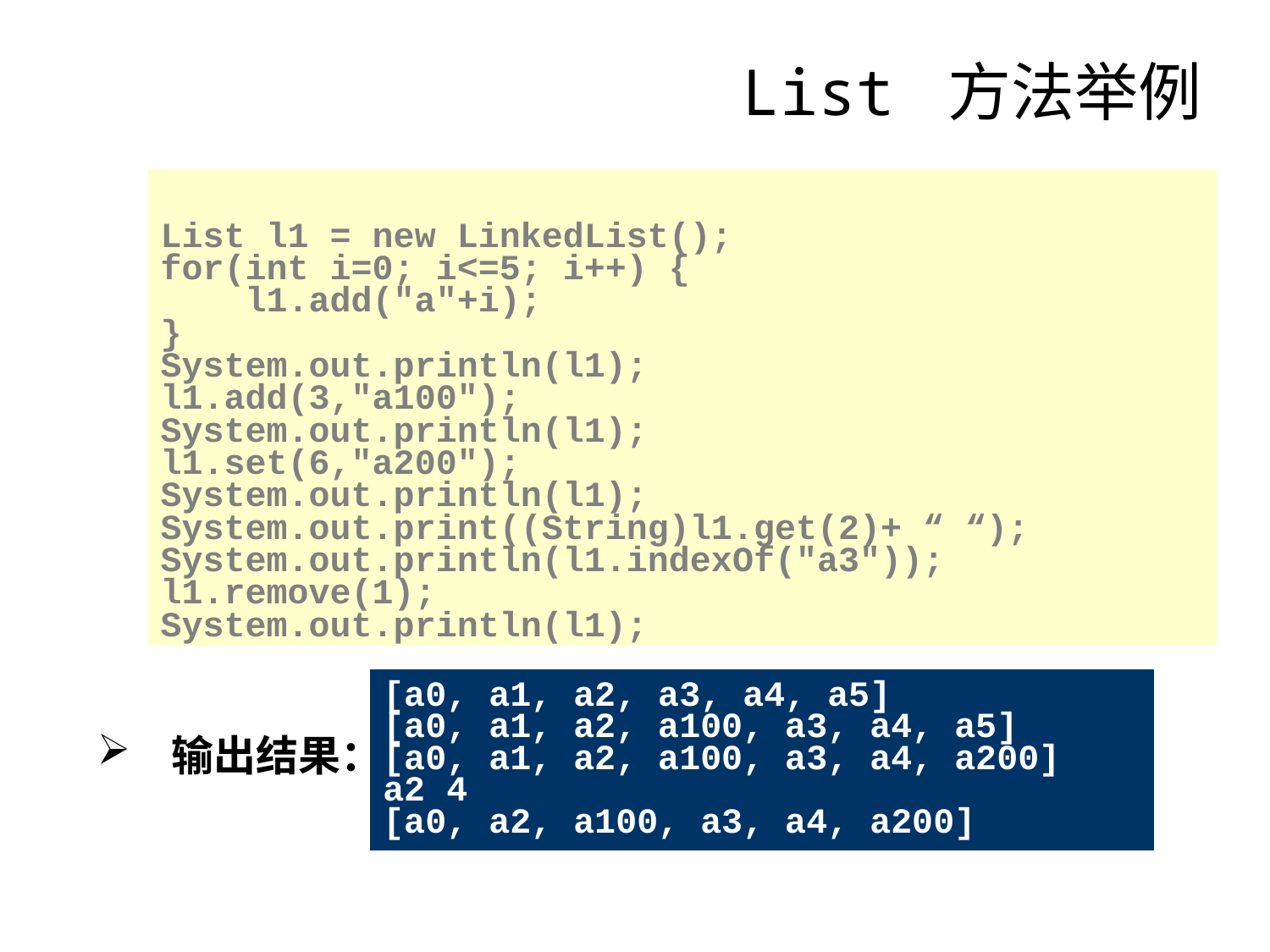

# List 方法举例

List l1 = new LinkedList();
for(int i=0; i<=5; i++) {
    l1.add("a"+i);
}
System.out.println(l1);
l1.add(3,"a100");
System.out.println(l1);
l1.set(6,"a200");
System.out.println(l1);
System.out.print((String)l1.get(2)+ “ “);
System.out.println(l1.indexOf("a3"));
l1.remove(1);
System.out.println(l1);
[a0, a1, a2, a3, a4, a5]
[a0, a1, a2, a100, a3, a4, a5]
[a0, a1, a2, a100, a3, a4, a200]
a2 4
[a0, a2, a100, a3, a4, a200]
输出结果：